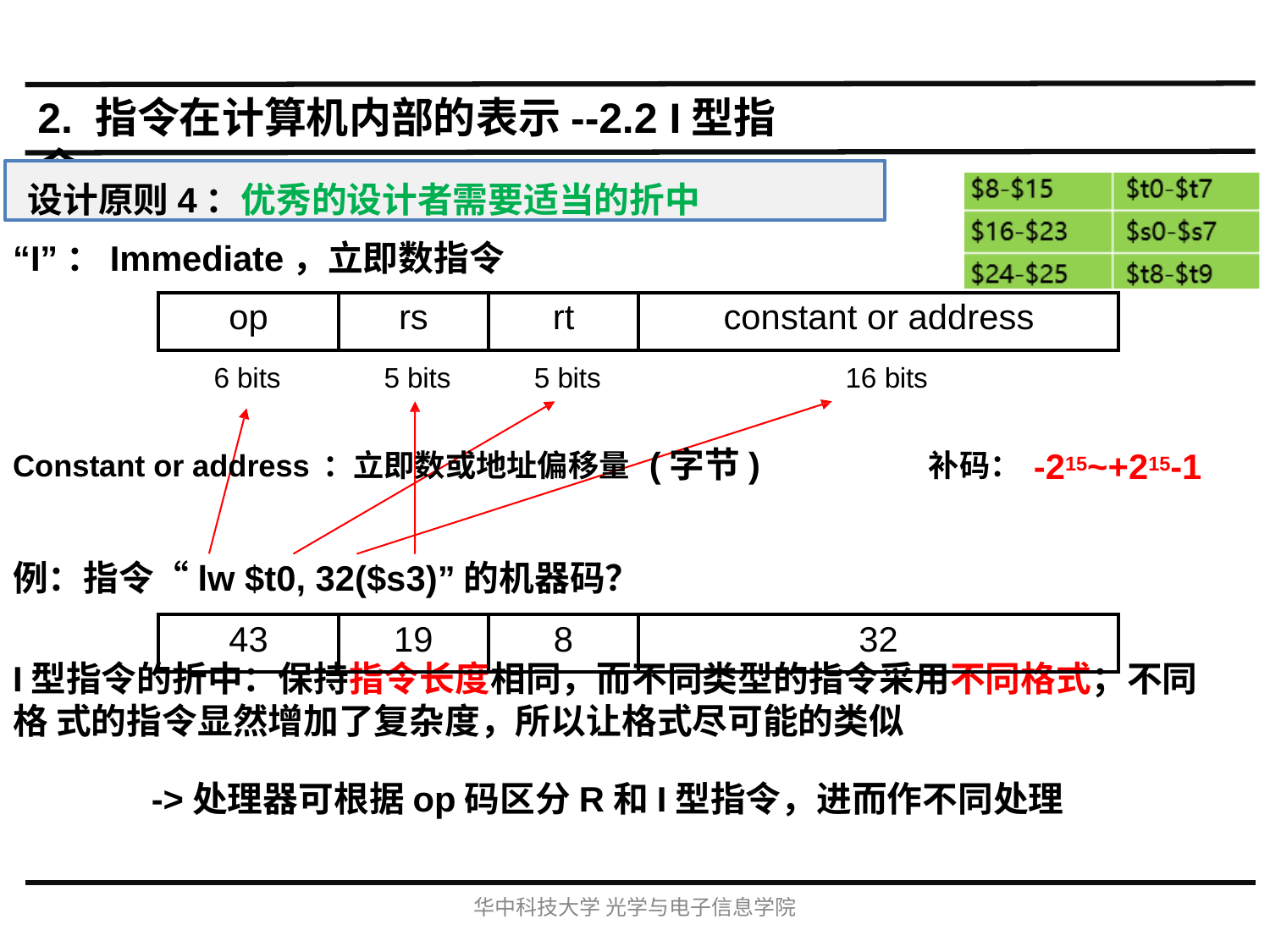

# 2. 指令在计算机内部的表示--2.2 I型指令
设计原则4：优秀的设计者需要适当的折中

“I”：Immediate，立即数指令
| op | rs | rt | constant or address |
| --- | --- | --- | --- |
6 bits	5 bits	5 bits

Constant or address：立即数或地址偏移量 (字节)
16 bits

补码：-215~+215-1
例：指令“lw $t0, 32($s3)”的机器码？

I型指令的折中：保持指令长度相同，而不同类型的指令采用不同格式；不同格 式的指令显然增加了复杂度，所以让格式尽可能的类似
->处理器可根据op码区分R和I型指令，进而作不同处理
| 43 | 19 | 8 | 32 |
| --- | --- | --- | --- |
华中科技大学光学与电子信息学院